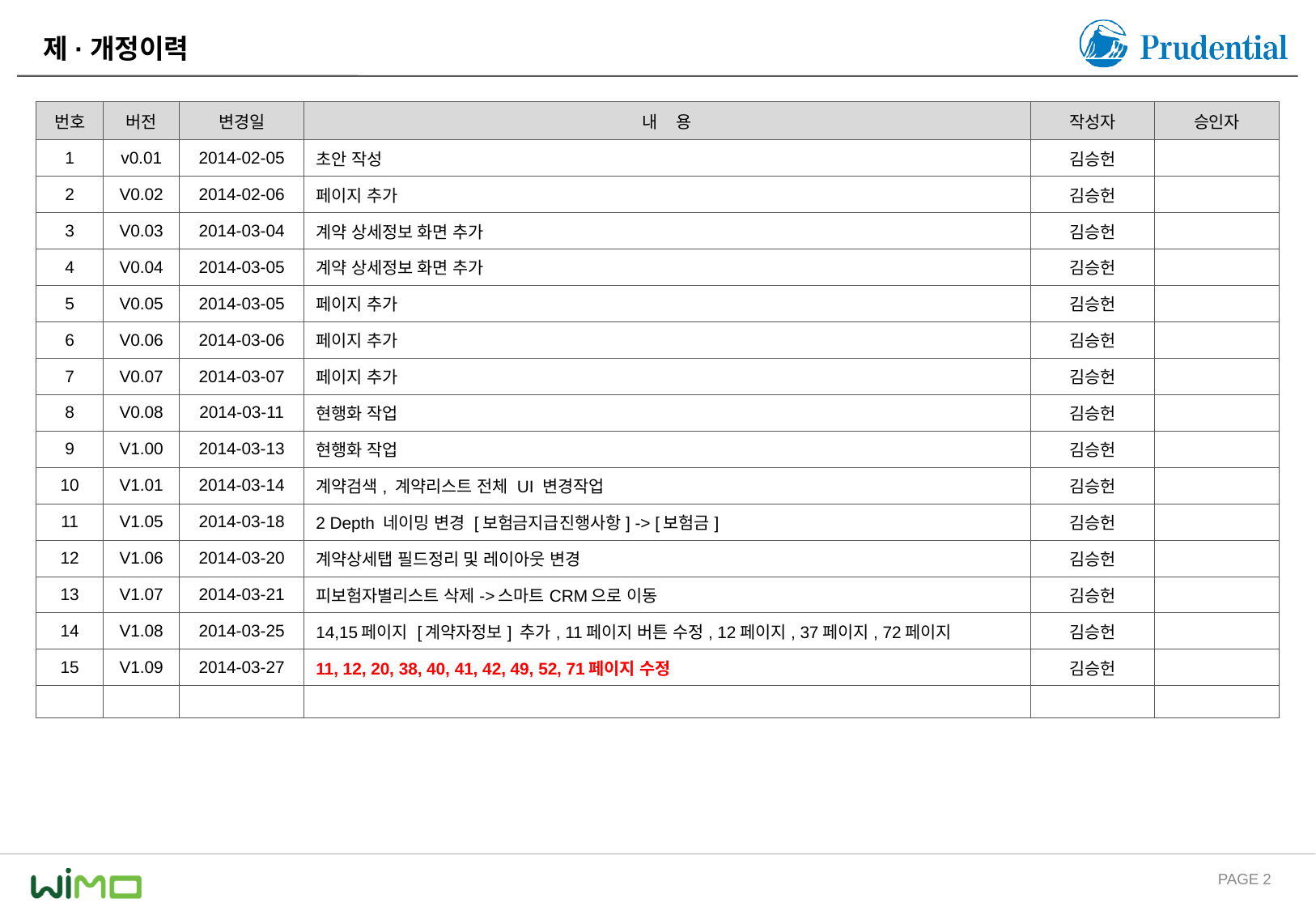

# 제·개정이력
| 번호 | 버전 | 변경일 | 내 용 | 작성자 | 승인자 |
| --- | --- | --- | --- | --- | --- |
| 1 | v0.01 | 2014-02-05 | 초안 작성 | 김승헌 |  |
| 2 | V0.02 | 2014-02-06 | 페이지 추가 | 김승헌 |  |
| 3 | V0.03 | 2014-03-04 | 계약 상세정보 화면 추가 | 김승헌 |  |
| 4 | V0.04 | 2014-03-05 | 계약 상세정보 화면 추가 | 김승헌 |  |
| 5 | V0.05 | 2014-03-05 | 페이지 추가 | 김승헌 |  |
| 6 | V0.06 | 2014-03-06 | 페이지 추가 | 김승헌 |  |
| 7 | V0.07 | 2014-03-07 | 페이지 추가 | 김승헌 |  |
| 8 | V0.08 | 2014-03-11 | 현행화 작업 | 김승헌 |  |
| 9 | V1.00 | 2014-03-13 | 현행화 작업 | 김승헌 |  |
| 10 | V1.01 | 2014-03-14 | 계약검색, 계약리스트 전체 UI 변경작업 | 김승헌 |  |
| 11 | V1.05 | 2014-03-18 | 2 Depth 네이밍 변경 [보험금지급진행사항] -> [보험금] | 김승헌 |  |
| 12 | V1.06 | 2014-03-20 | 계약상세탭 필드정리 및 레이아웃 변경 | 김승헌 |  |
| 13 | V1.07 | 2014-03-21 | 피보험자별리스트 삭제->스마트CRM으로 이동 | 김승헌 |  |
| 14 | V1.08 | 2014-03-25 | 14,15페이지 [계약자정보] 추가, 11페이지 버튼 수정, 12페이지, 37페이지, 72페이지 | 김승헌 |  |
| 15 | V1.09 | 2014-03-27 | 11, 12, 20, 38, 40, 41, 42, 49, 52, 71페이지 수정 | 김승헌 |  |
|  |  |  |  |  |  |
PAGE 2